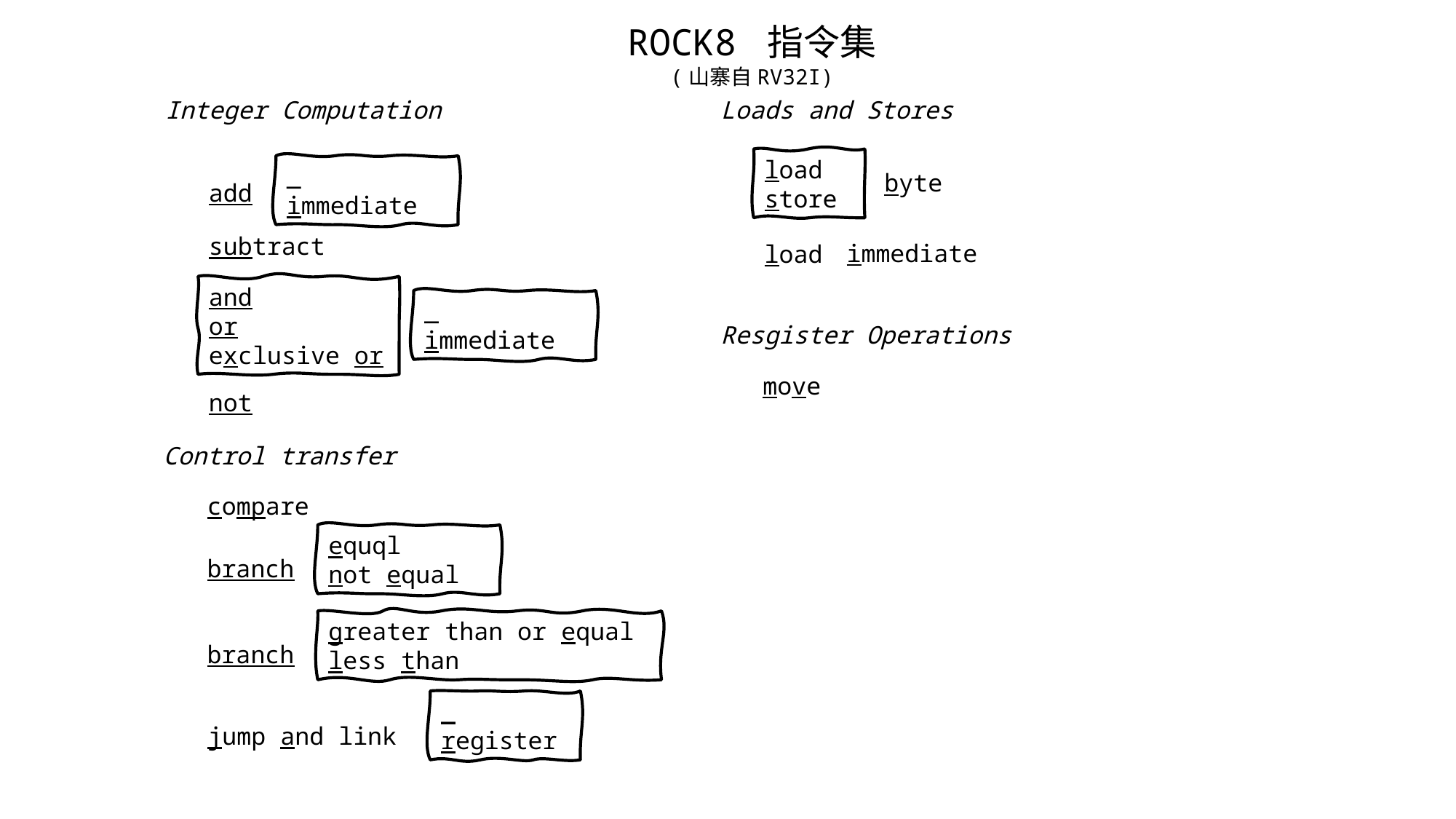

ROCK8 指令集
(山寨自RV32I)
Loads and Stores
Integer Computation
load
store
_
immediate
byte
add
subtract
immediate
load
and
or
exclusive or
_
immediate
Resgister Operations
move
not
Control transfer
compare
equql
not equal
branch
greater than or equal
less than
branch
_
register
jump and link